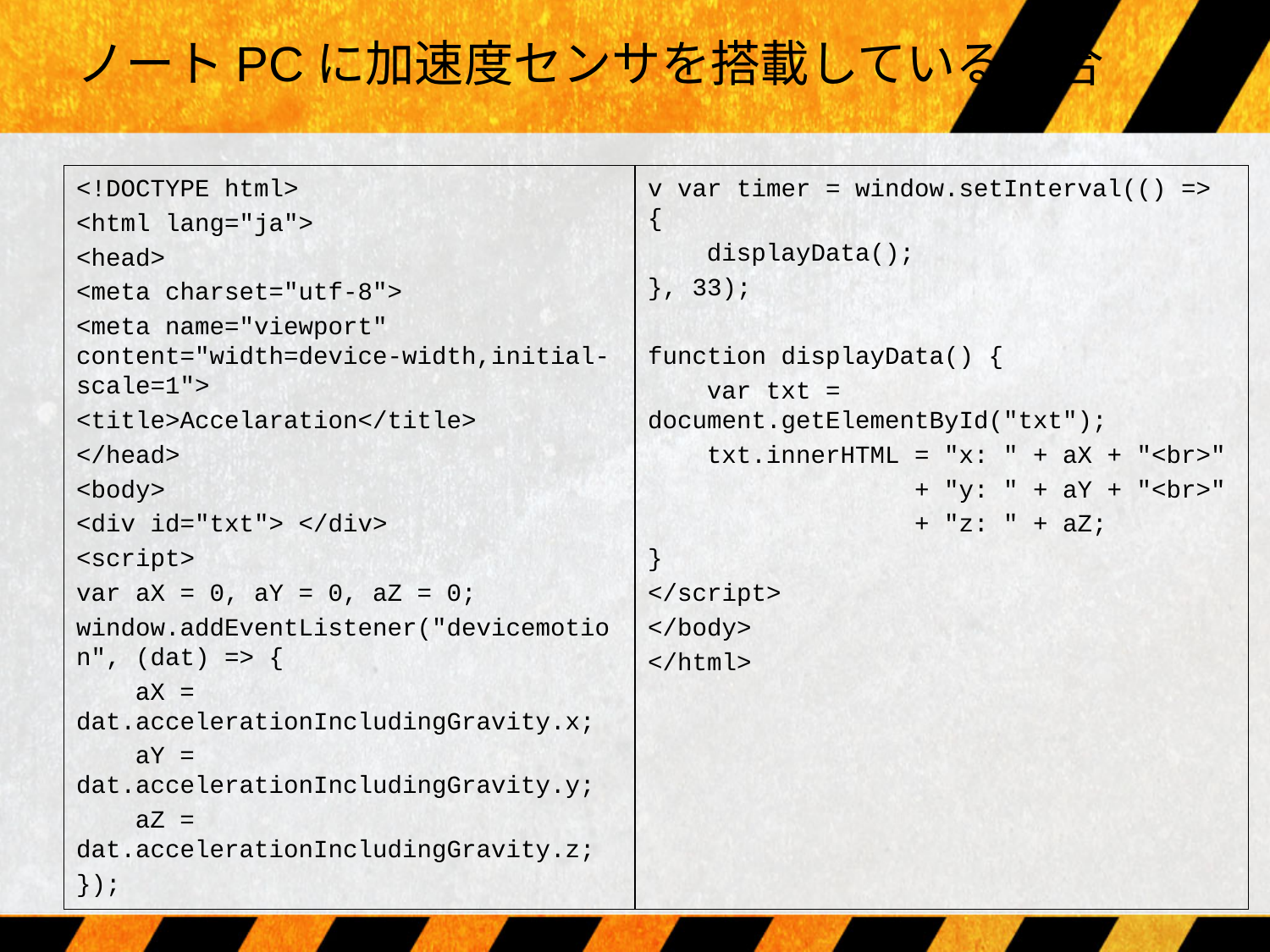

# ノートPCに加速度センサを搭載している場合
<!DOCTYPE html>
<html lang="ja">
<head>
<meta charset="utf-8">
<meta name="viewport" content="width=device-width,initial-scale=1">
<title>Accelaration</title>
</head>
<body>
<div id="txt"> </div>
<script>
var aX = 0, aY = 0, aZ = 0;
window.addEventListener("devicemotion", (dat) => {
    aX = dat.accelerationIncludingGravity.x;
    aY = dat.accelerationIncludingGravity.y;
    aZ = dat.accelerationIncludingGravity.z;
});

v var timer = window.setInterval(() => {
    displayData();
}, 33);

function displayData() {
    var txt = document.getElementById("txt");
    txt.innerHTML = "x: " + aX + "<br>"
                  + "y: " + aY + "<br>"
                  + "z: " + aZ;
}
</script>
</body>
</html>